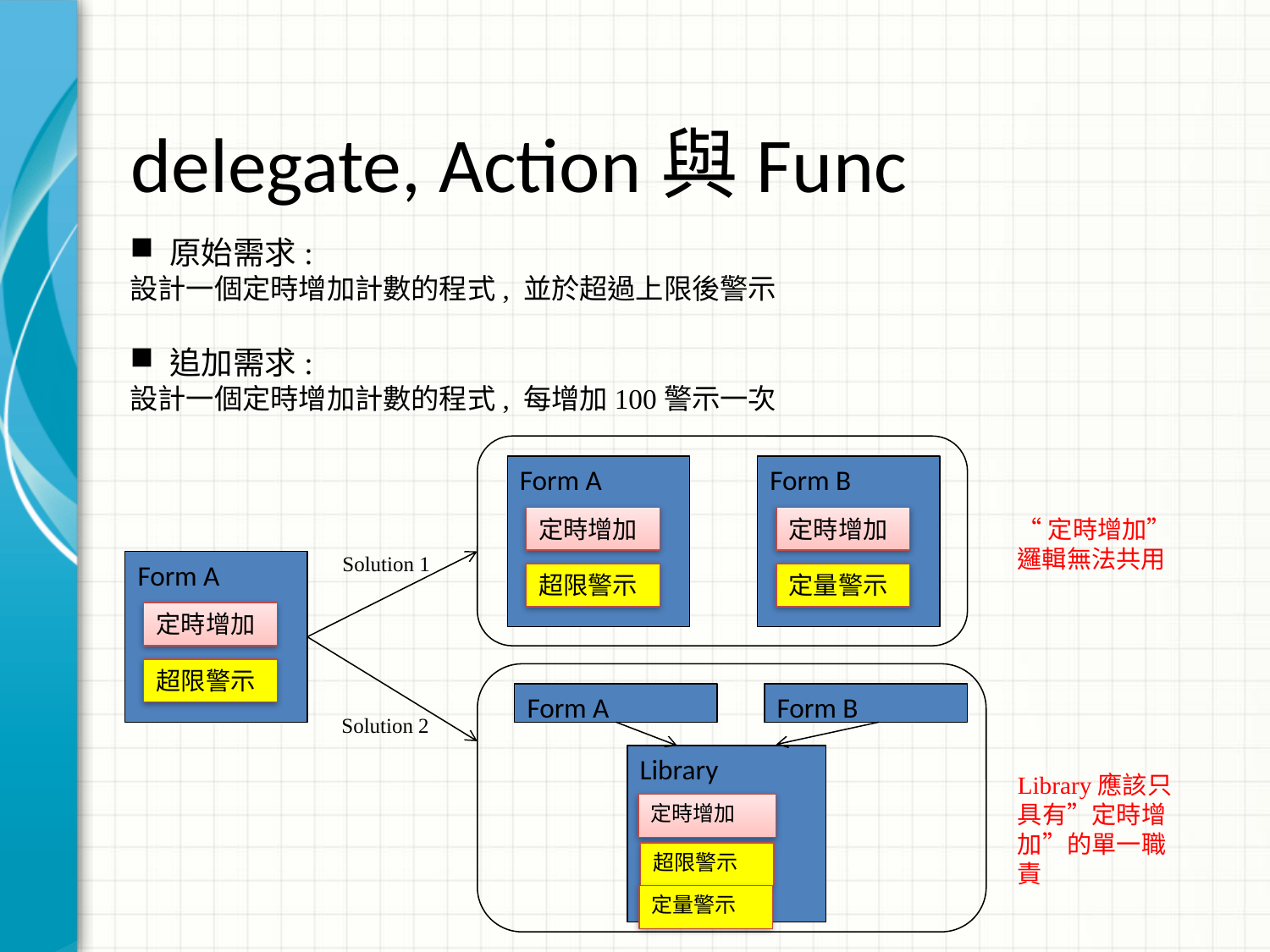

# delegate, Action與Func
原始需求:
設計一個定時增加計數的程式, 並於超過上限後警示

追加需求:
設計一個定時增加計數的程式, 每增加100警示一次

Form A
Form B
定時增加
定時增加
Solution 1
超限警示
定量警示
“定時增加”邏輯無法共用
Form A
定時增加

Form B
Form A
Solution 2
Library
定時增加
超限警示
定量警示
超限警示
Library應該只具有”定時增加”的單一職責